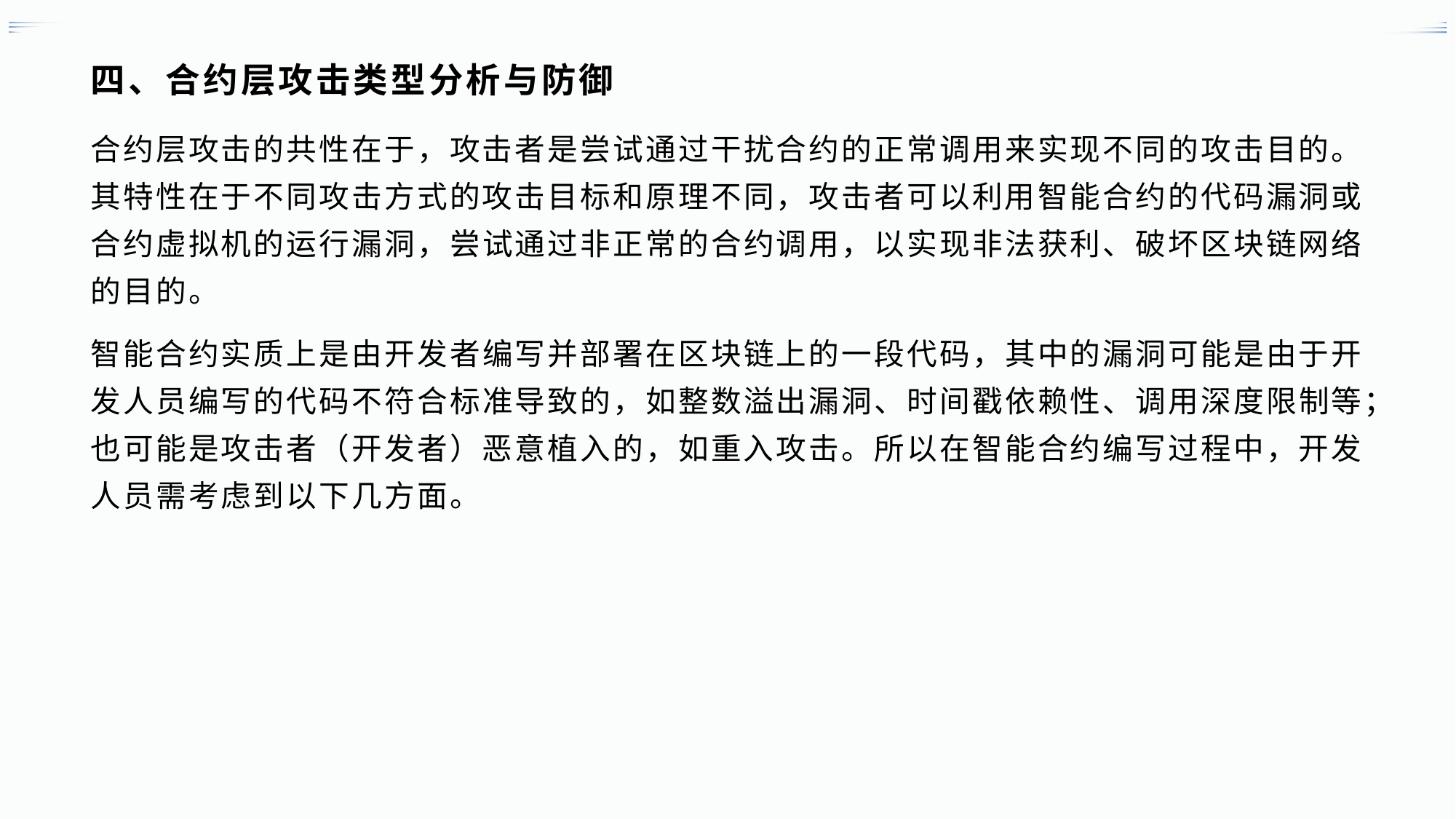

# 四、合约层攻击类型分析与防御
合约层攻击的共性在于，攻击者是尝试通过干扰合约的正常调用来实现不同的攻击目的。其特性在于不同攻击方式的攻击目标和原理不同，攻击者可以利用智能合约的代码漏洞或合约虚拟机的运行漏洞，尝试通过非正常的合约调用，以实现非法获利、破坏区块链网络的目的。
智能合约实质上是由开发者编写并部署在区块链上的一段代码，其中的漏洞可能是由于开发人员编写的代码不符合标准导致的，如整数溢出漏洞、时间戳依赖性、调用深度限制等；也可能是攻击者（开发者）恶意植入的，如重入攻击。所以在智能合约编写过程中，开发人员需考虑到以下几方面。